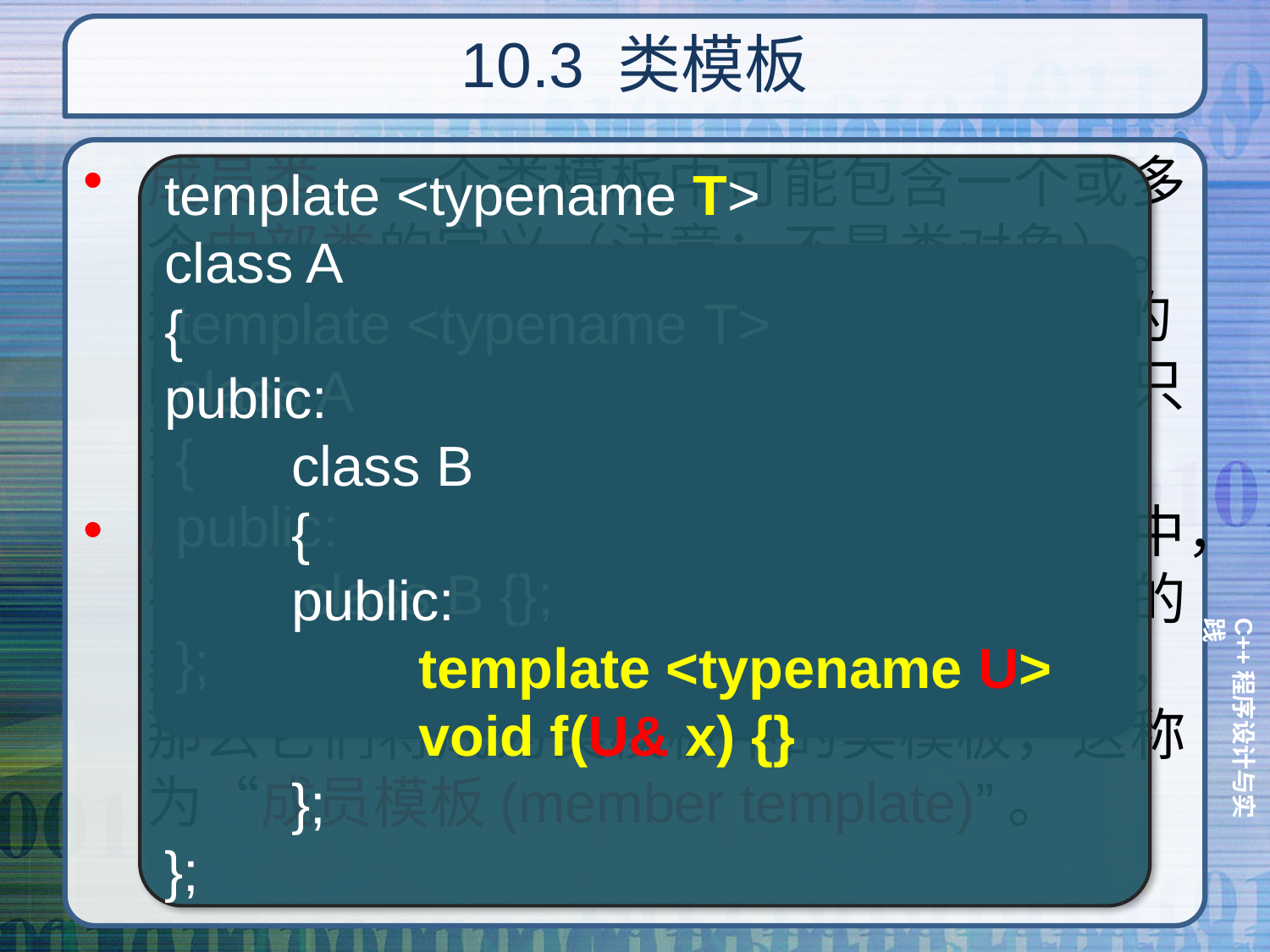

# 10.3 类模板
成员类。一个类模板中可能包含一个或多个内部类的定义（注意：不是类对象）。这些类可以是模板，如List类模板中的Node结构体。但也可以不是类模板，只要它们能适合应用的需求。
成员模板。如果类模板中的内部类声明中，有些被冠以template关键字，并且它们的类型参数不依赖于外部模板的类型参数，那么它们将成为类模板中的类模板，这称为“成员模板(member template)”。
template <typename T>
class A
{
public:
	class B
	{
	public:
		template <typename U>
		void f(U& x) {}
	};
};
template <typename T>
class A
{
public:
	class B {};
};